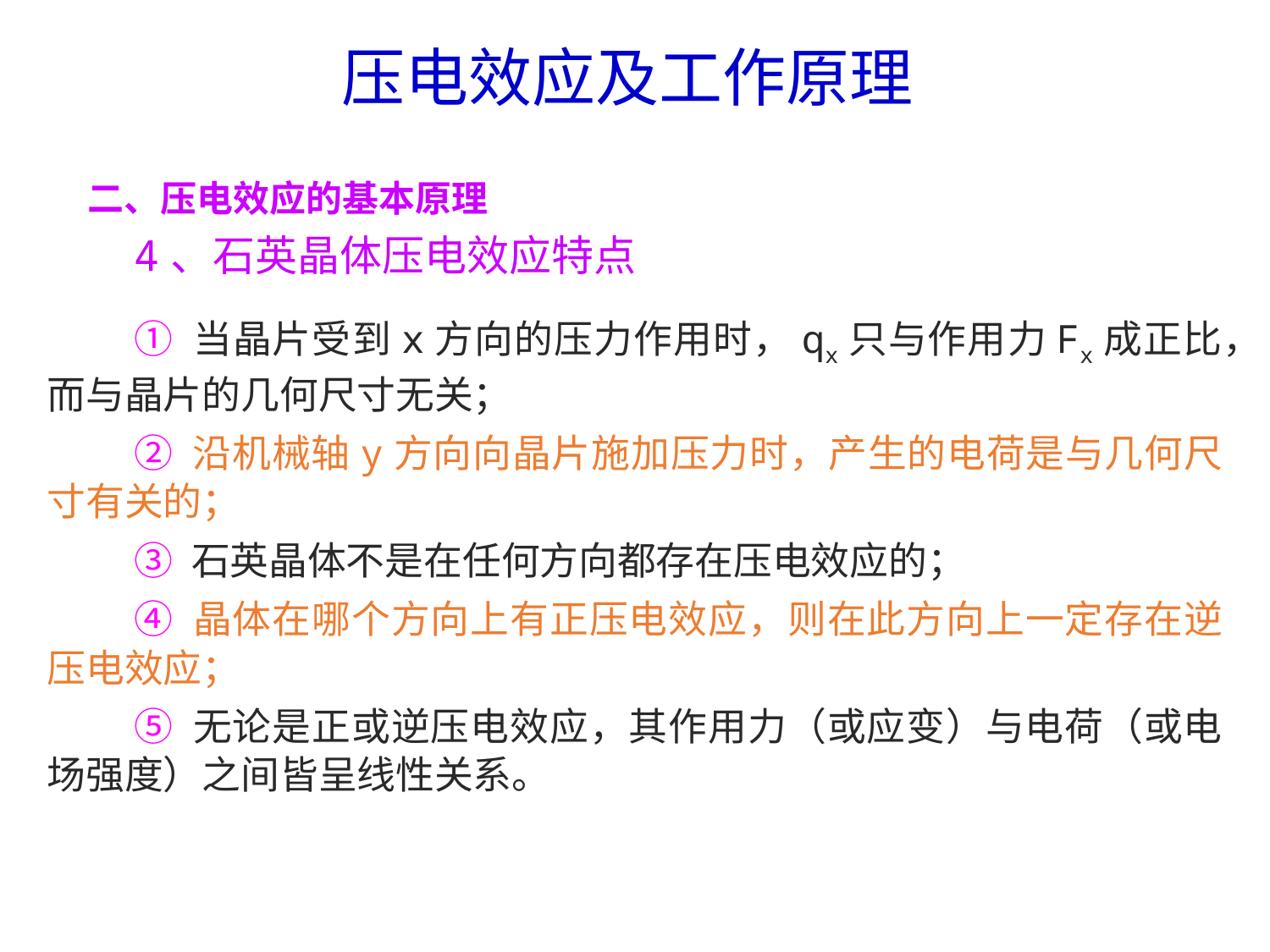

压电效应及工作原理
二、压电效应的基本原理
4、石英晶体压电效应特点
① 当晶片受到x方向的压力作用时，qx只与作用力Fx成正比，而与晶片的几何尺寸无关；
② 沿机械轴y方向向晶片施加压力时，产生的电荷是与几何尺寸有关的；
③ 石英晶体不是在任何方向都存在压电效应的；
④ 晶体在哪个方向上有正压电效应，则在此方向上一定存在逆压电效应；
⑤ 无论是正或逆压电效应，其作用力（或应变）与电荷（或电场强度）之间皆呈线性关系。